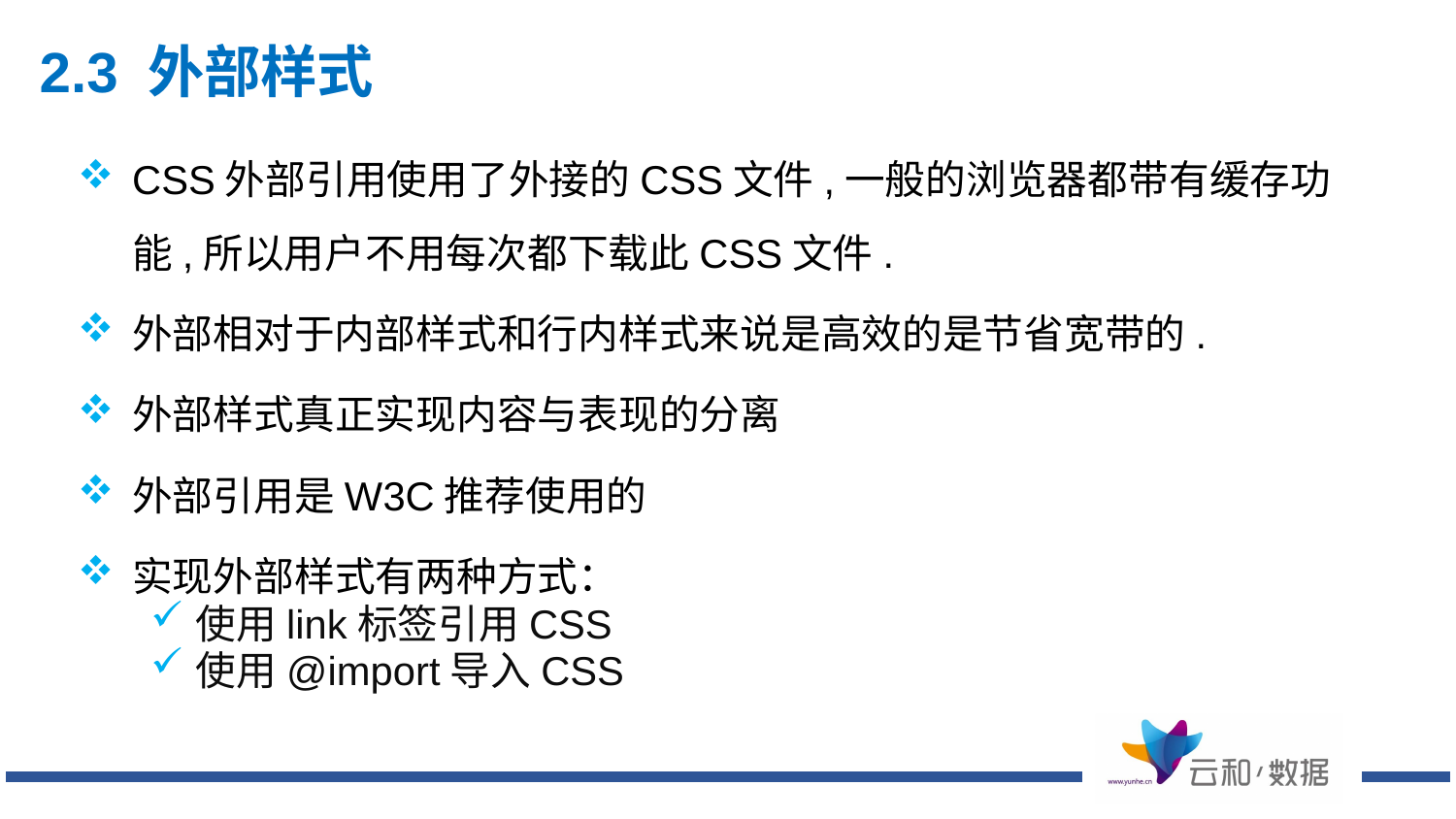

# 2.3 外部样式
CSS外部引用使用了外接的CSS文件,一般的浏览器都带有缓存功能,所以用户不用每次都下载此CSS文件.
外部相对于内部样式和行内样式来说是高效的是节省宽带的.
外部样式真正实现内容与表现的分离
外部引用是W3C推荐使用的
实现外部样式有两种方式：
使用link标签引用CSS
使用@import导入CSS